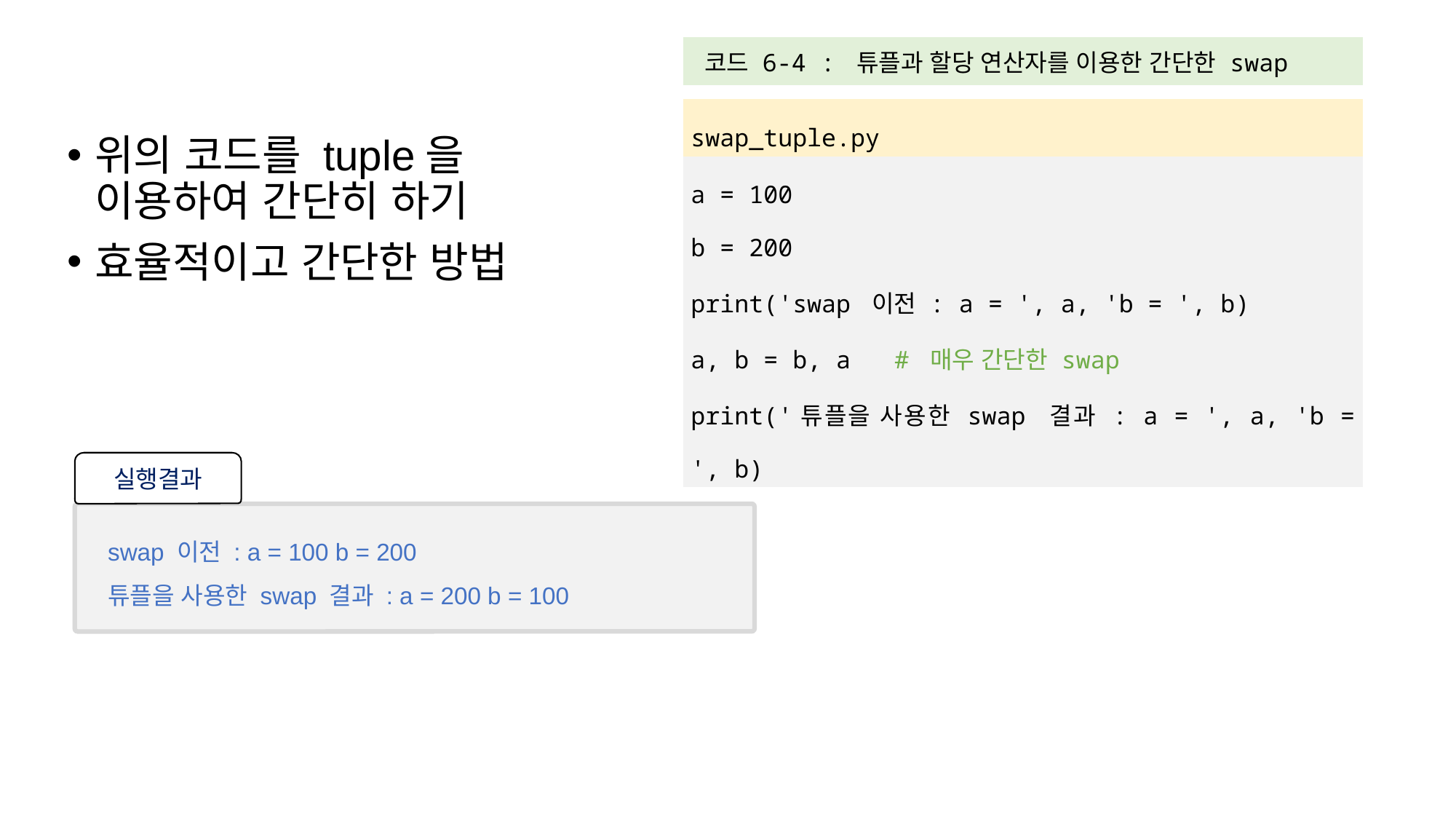

| 코드 6-4 : 튜플과 할당 연산자를 이용한 간단한 swap |
| --- |
|  |
| swap\_tuple.py |
| a = 100 b = 200 print('swap 이전 : a = ', a, 'b = ', b) a, b = b, a # 매우 간단한 swap print('튜플을 사용한 swap 결과 : a = ', a, 'b = ', b) |
위의 코드를 tuple을 이용하여 간단히 하기
효율적이고 간단한 방법

실행결과

swap 이전 : a = 100 b = 200
튜플을 사용한 swap 결과 : a = 200 b = 100